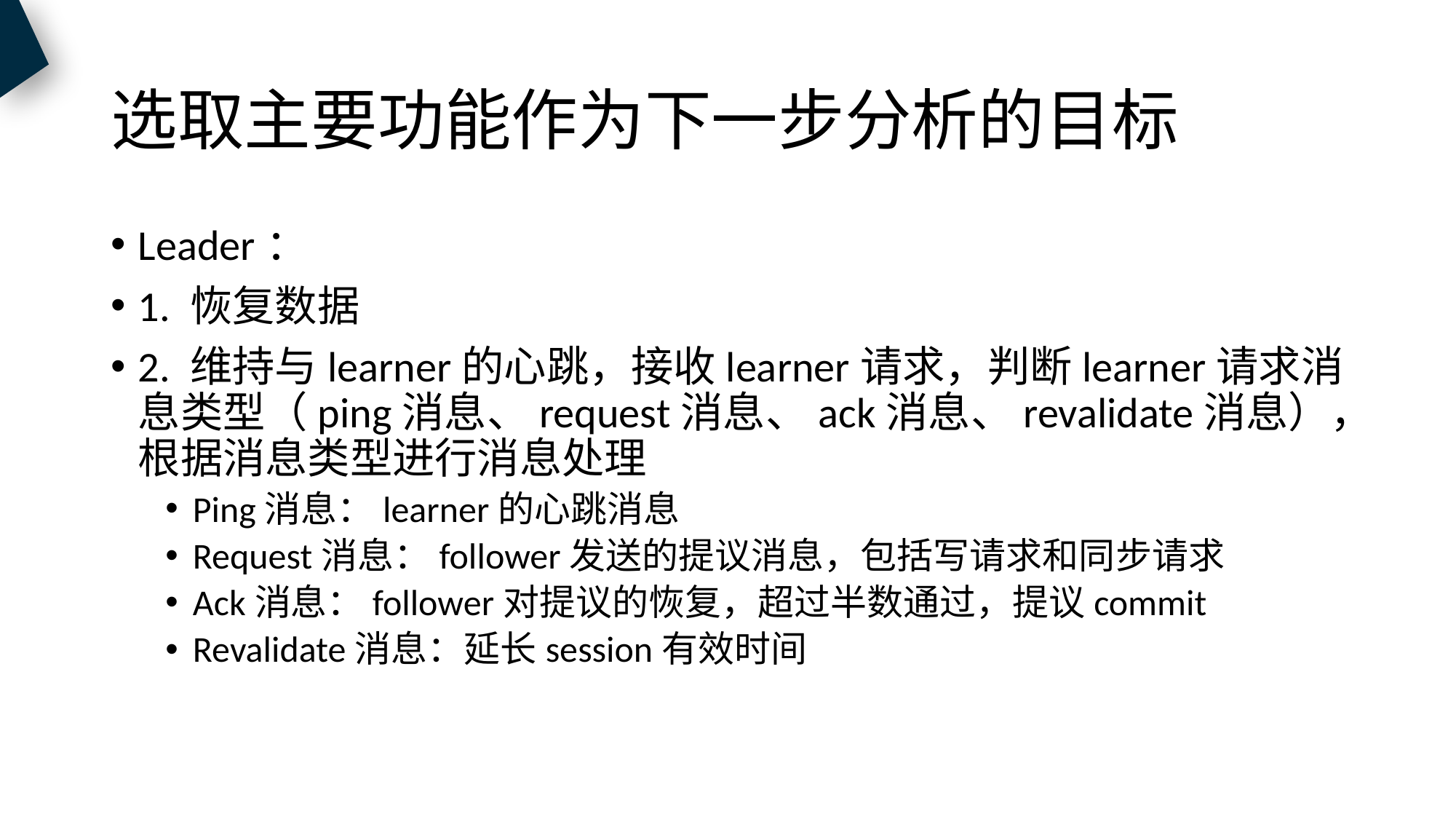

# 选取主要功能作为下一步分析的目标
Leader：
1. 恢复数据
2. 维持与learner的心跳，接收learner请求，判断learner请求消息类型（ping消息、request消息、ack消息、revalidate消息），根据消息类型进行消息处理
Ping消息：learner的心跳消息
Request消息：follower发送的提议消息，包括写请求和同步请求
Ack消息：follower对提议的恢复，超过半数通过，提议commit
Revalidate消息：延长session有效时间